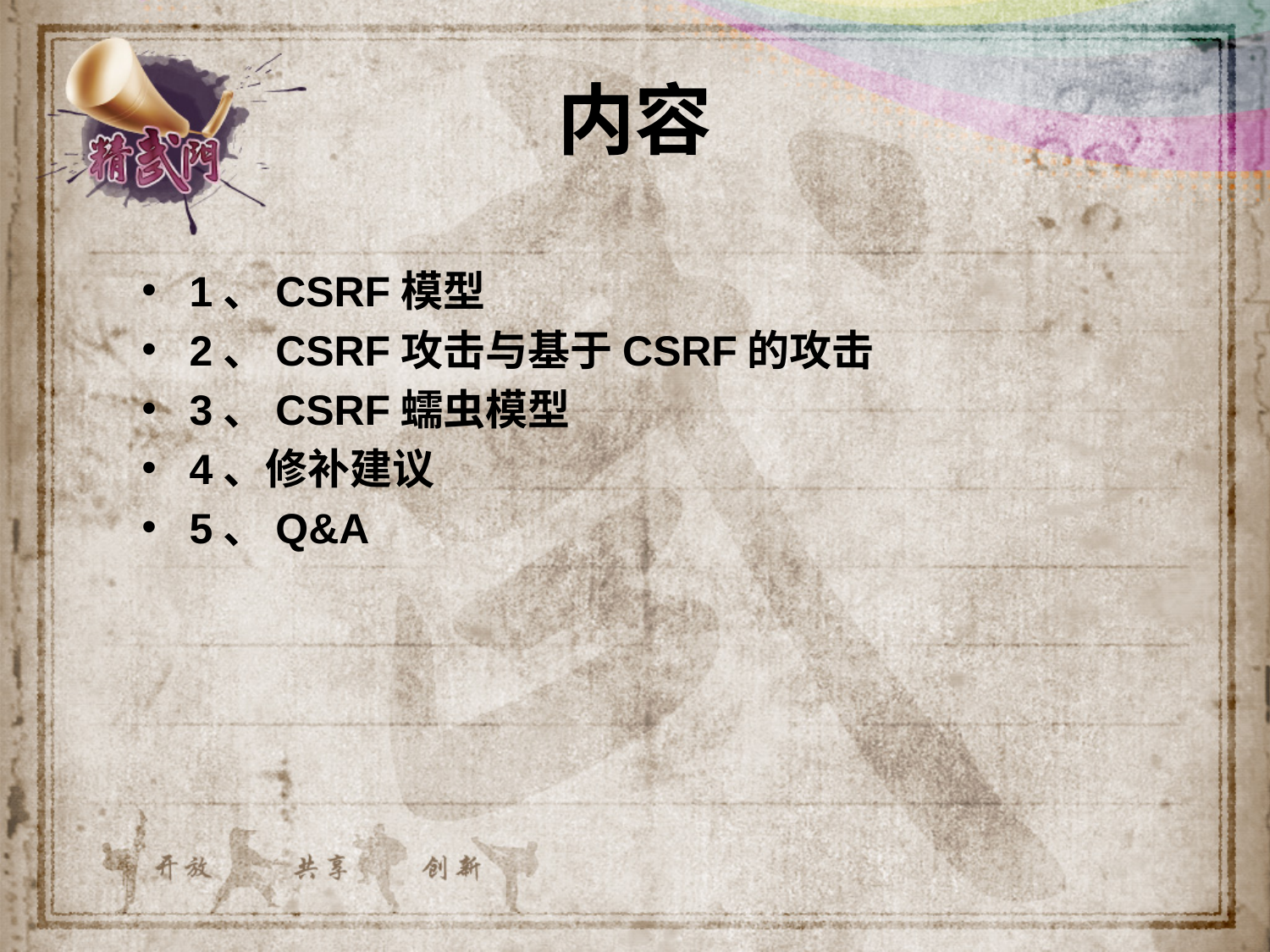

# 内容
1、CSRF模型
2、CSRF攻击与基于CSRF的攻击
3、CSRF蠕虫模型
4、修补建议
5、Q&A